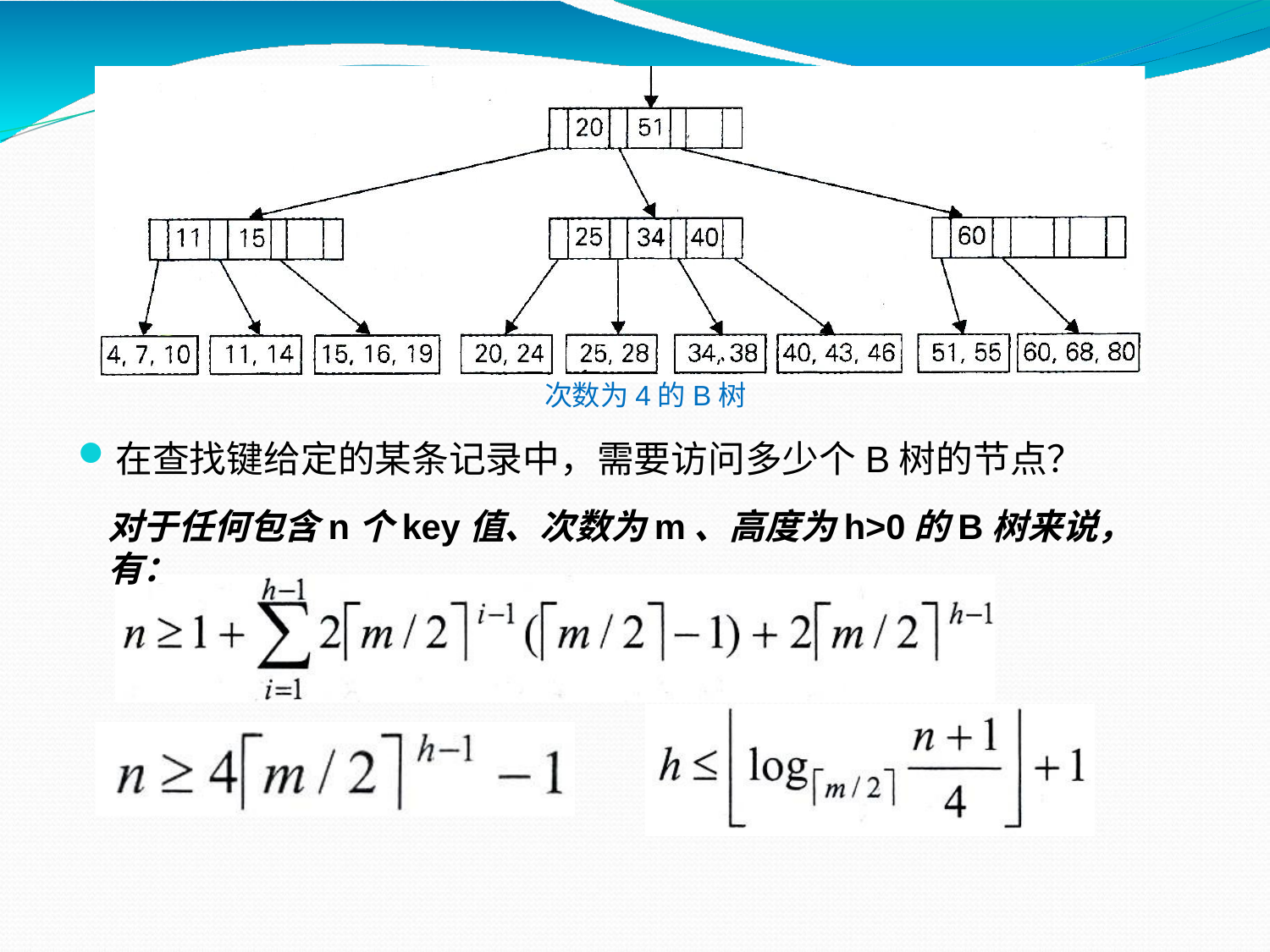

次数为4的B树
在查找键给定的某条记录中，需要访问多少个B树的节点？
对于任何包含n个key值、次数为m、高度为h>0的B树来说，有：